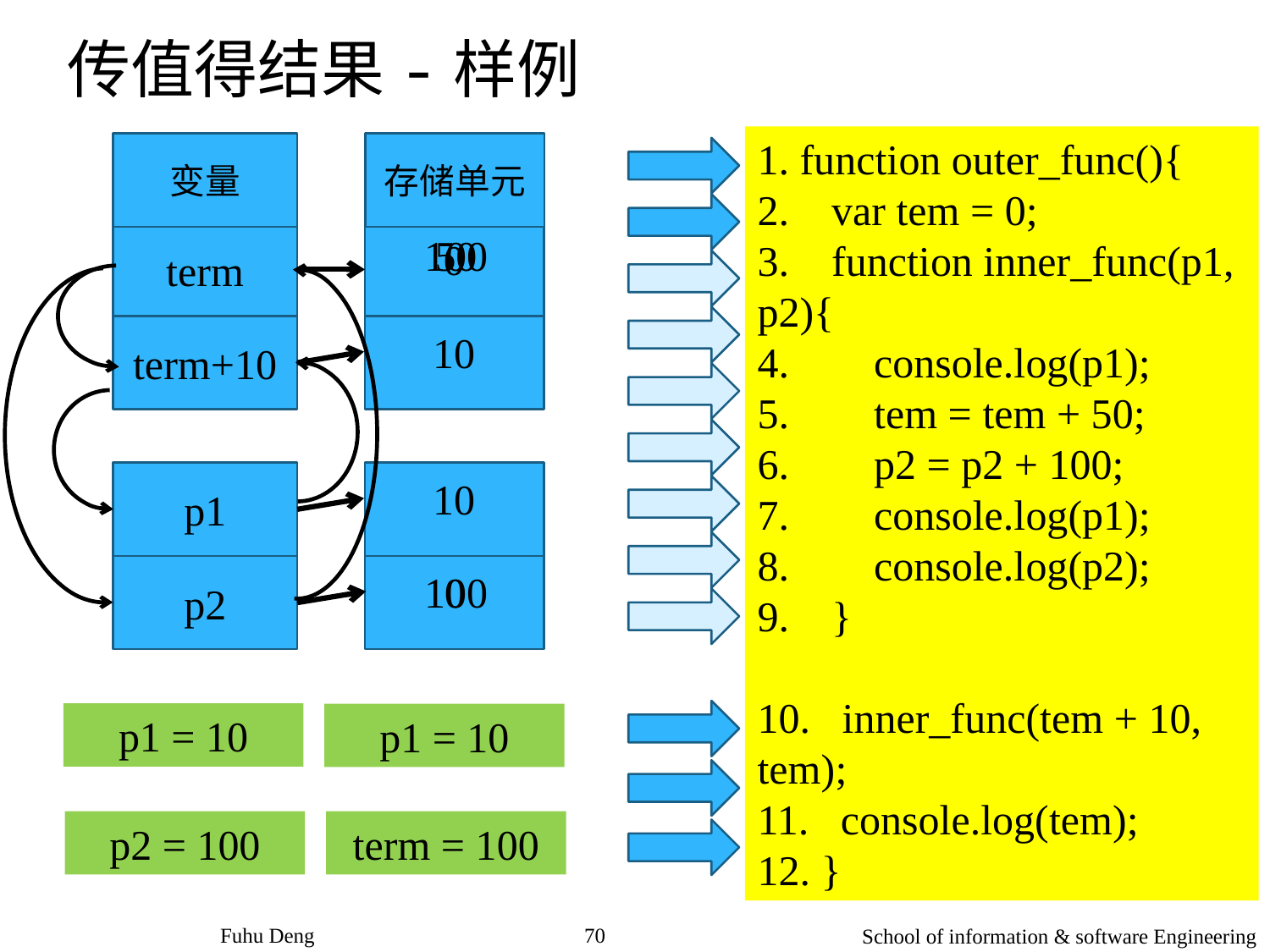

传值得结果-样例
1. function outer_func(){
2.    var tem = 0;
3.    function inner_func(p1, p2){
4.        console.log(p1);
5.        tem = tem + 50;
6.        p2 = p2 + 100;
7.        console.log(p1);
8.        console.log(p2);
9.    }

10.   inner_func(tem + 10, tem);
11.   console.log(tem);
12. }
变量
存储单元

term

50
100
0

term+10

10

p1

10

p2

100
0

p1 = 10
p1 = 10

p2 = 100
term = 100

Fuhu Deng
70
School of information & software Engineering